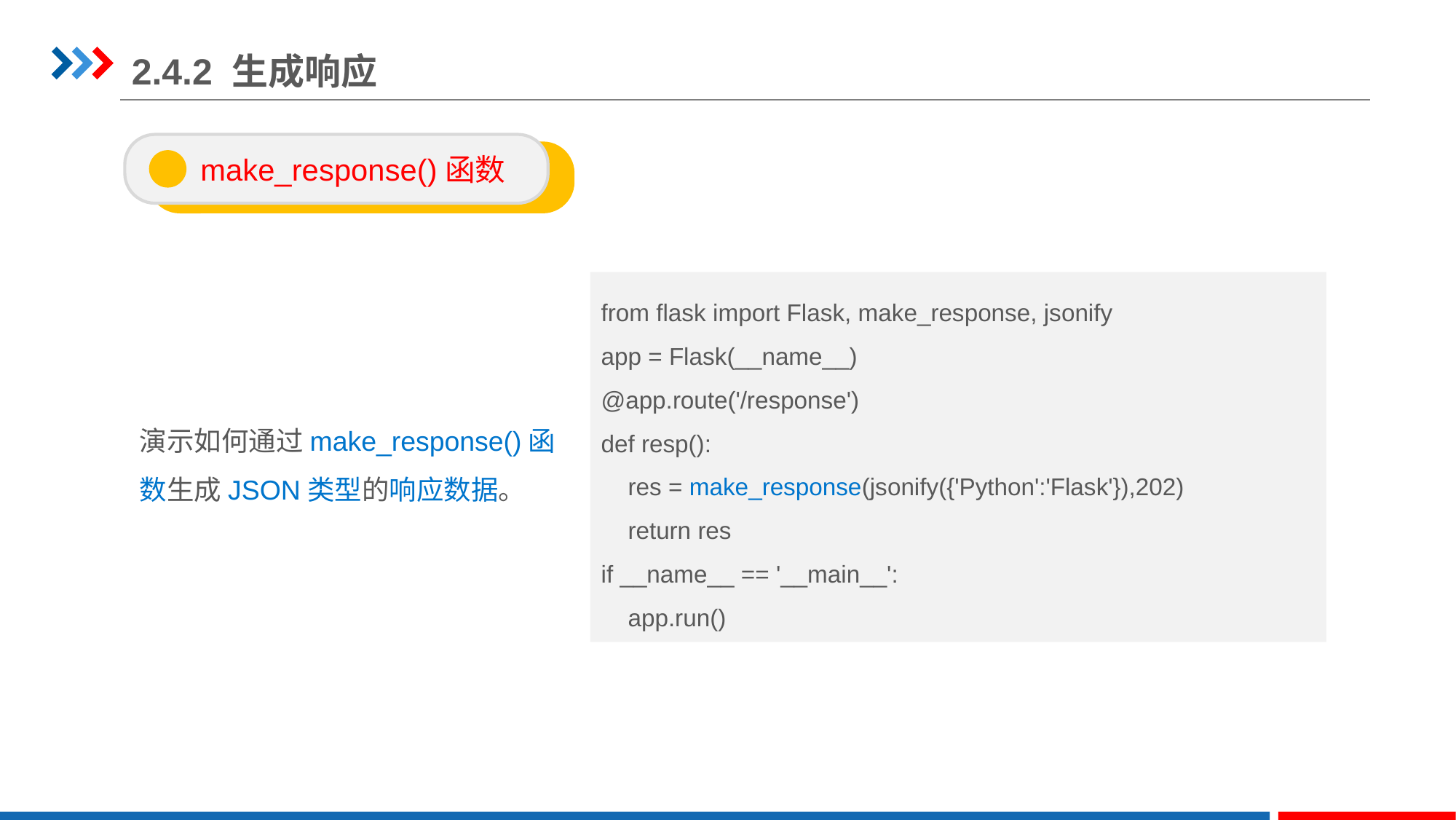

2.4.2 生成响应
    make_response()函数

from flask import Flask, make_response, jsonify
app = Flask(__name__)
@app.route('/response')
def resp():
    res = make_response(jsonify({'Python':'Flask'}),202)
    return res
if __name__ == '__main__':
    app.run()
演示如何通过make_response()函数生成JSON类型的响应数据。